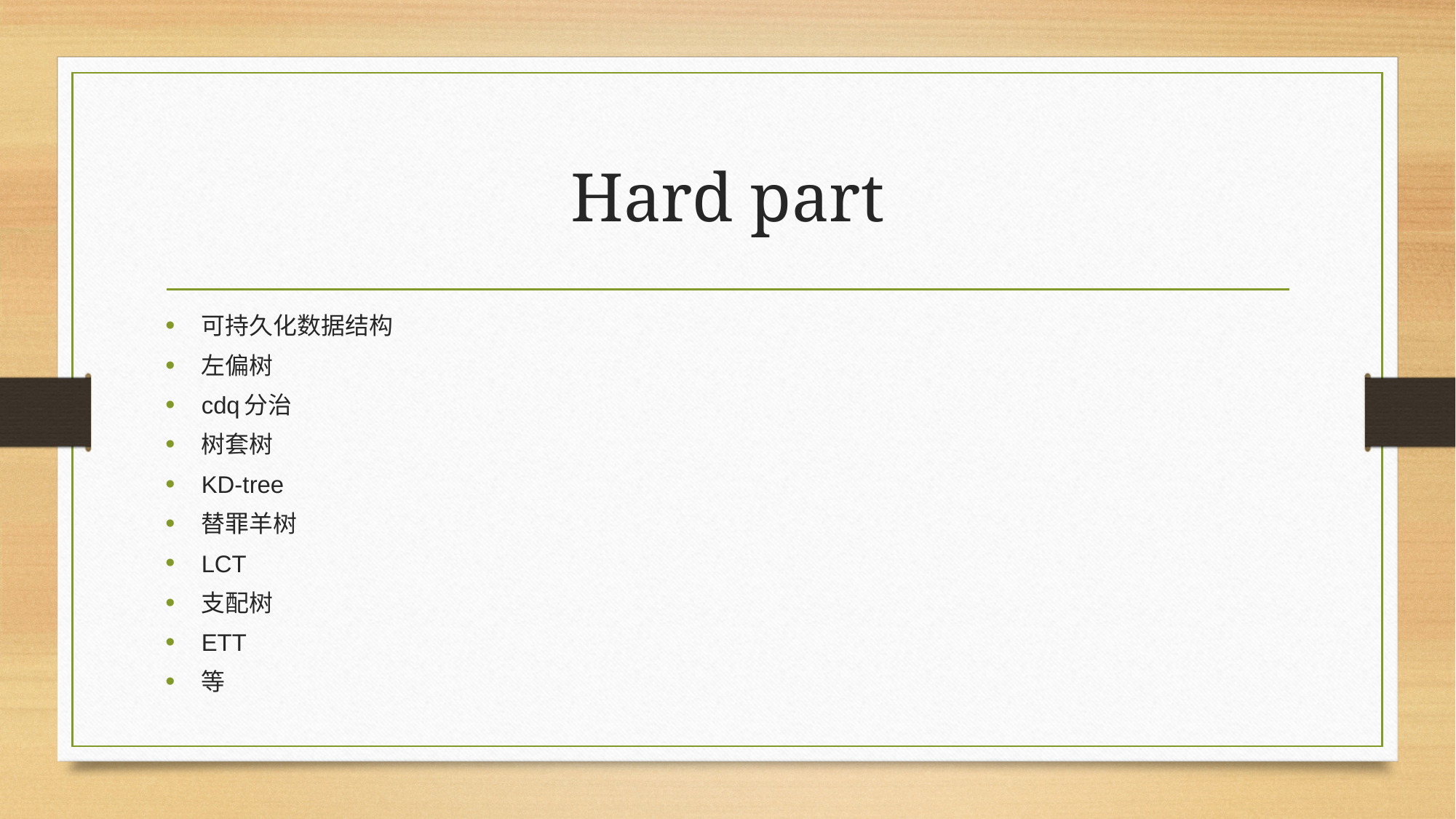

# Hard part
可持久化数据结构
左偏树
cdq分治
树套树
KD-tree
替罪羊树
LCT
支配树
ETT
等